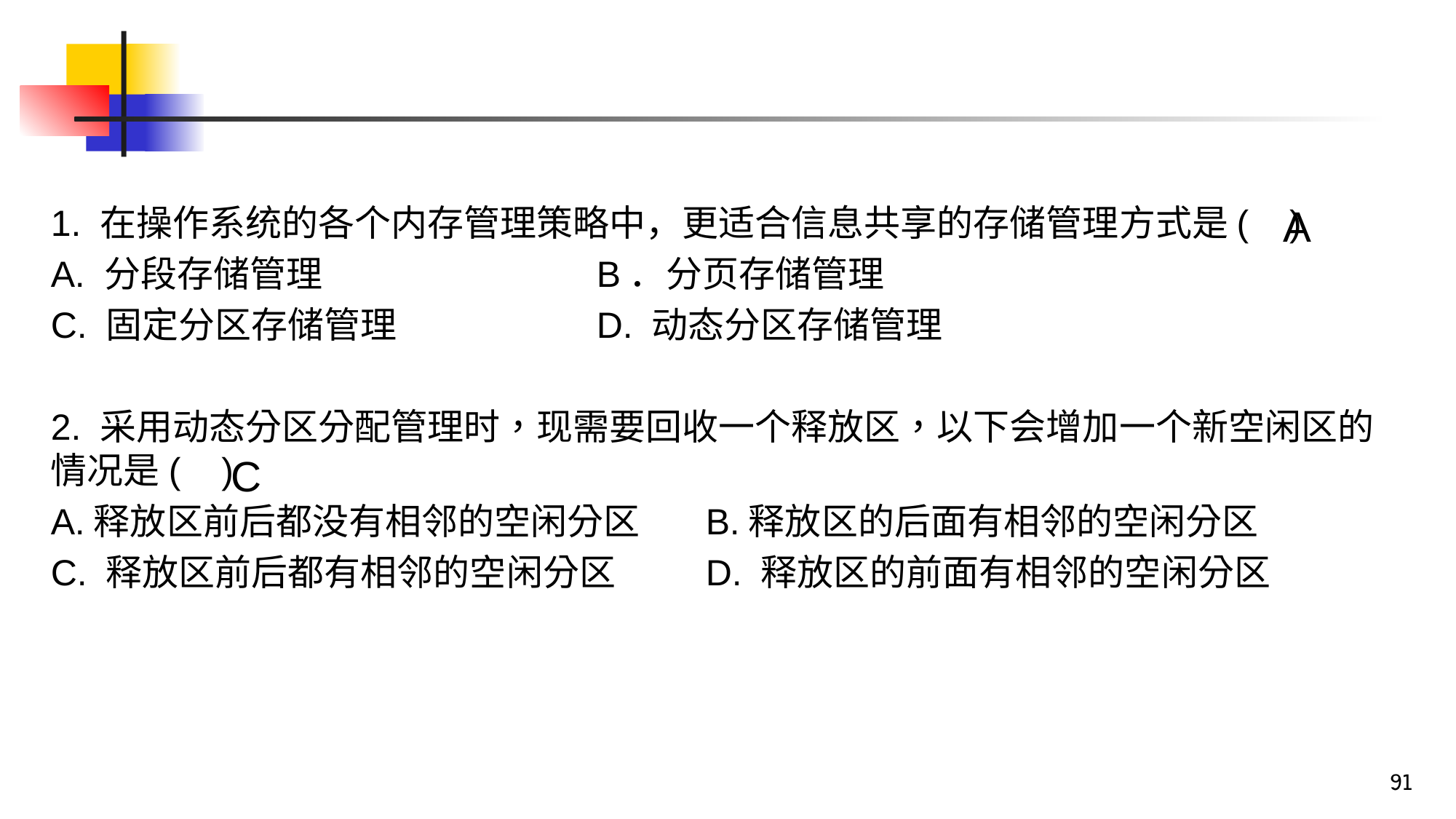

1. 在操作系统的各个内存管理策略中，更适合信息共享的存储管理方式是(    )
A. 分段存储管理			B．分页存储管理
C. 固定分区存储管理		D. 动态分区存储管理

2. 采用动态分区分配管理时，现需要回收一个释放区，以下会增加一个新空闲区的情况是(    )
A.释放区前后都没有相邻的空闲分区 	B.释放区的后面有相邻的空闲分区
C. 释放区前后都有相邻的空闲分区 	D. 释放区的前面有相邻的空闲分区
A
C
91